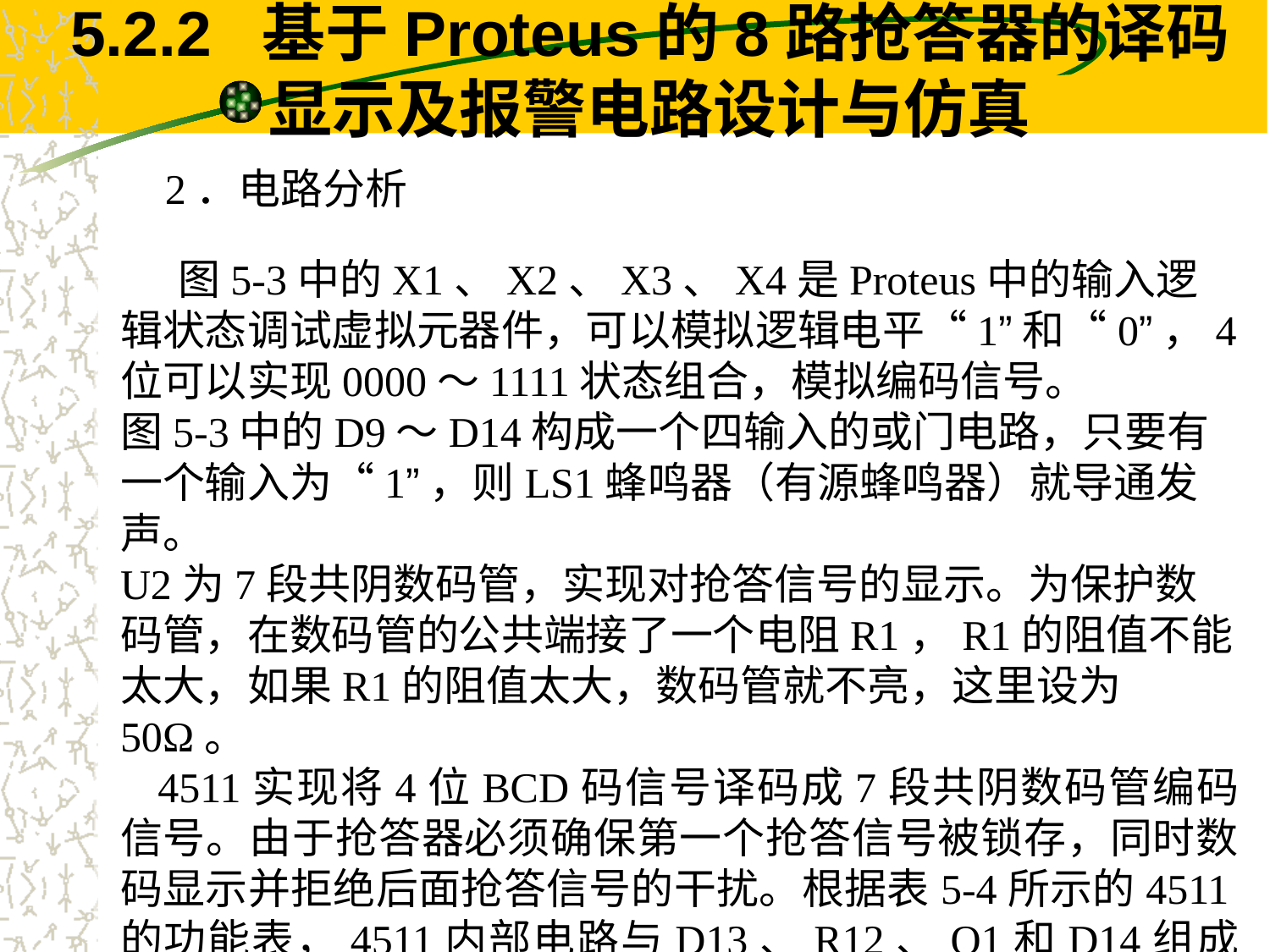

# 5.2.2  基于Proteus的8路抢答器的译码显示及报警电路设计与仿真
2．电路分析
     图5-3中的X1、X2、X3、X4是Proteus中的输入逻辑状态调试虚拟元器件，可以模拟逻辑电平“1”和“0”，4位可以实现0000～1111状态组合，模拟编码信号。图5-3中的D9～D14构成一个四输入的或门电路，只要有一个输入为“1”，则LS1蜂鸣器（有源蜂鸣器）就导通发声。U2为7段共阴数码管，实现对抢答信号的显示。为保护数码管，在数码管的公共端接了一个电阻R1，R1的阻值不能太大，如果R1的阻值太大，数码管就不亮，这里设为50Ω。4511实现将4位BCD码信号译码成7段共阴数码管编码信号。由于抢答器必须确保第一个抢答信号被锁存，同时数码显示并拒绝后面抢答信号的干扰。根据表5-4所示的4511的功能表，4511内部电路与D13、R12、Q1和D14组成控制电路，完成抢答器所需的控制功能。